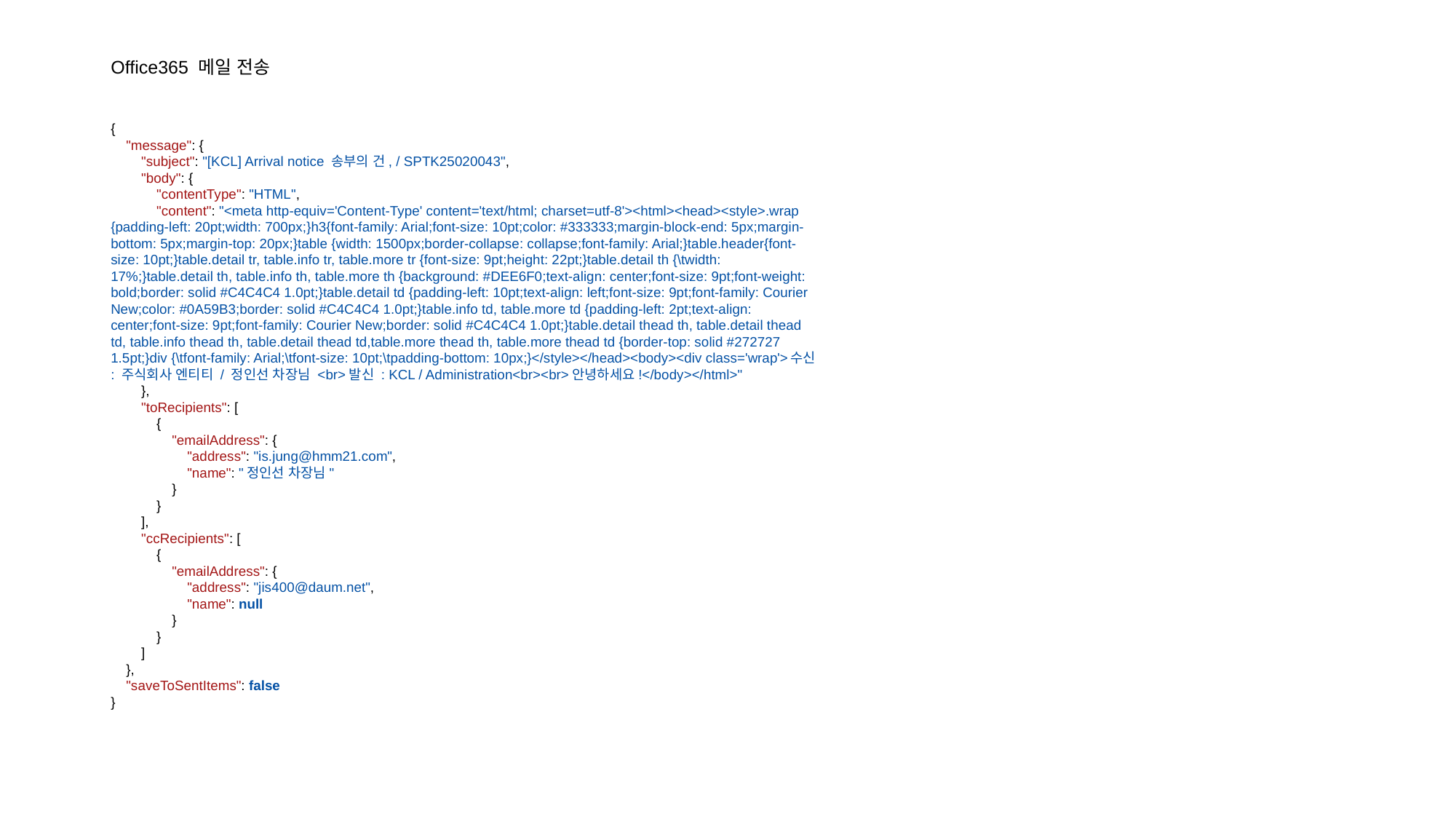

# Office365 메일 전송
{
    "message": {
        "subject": "[KCL] Arrival notice 송부의 건, / SPTK25020043",
        "body": {
            "contentType": "HTML",
            "content": "<meta http-equiv='Content-Type' content='text/html; charset=utf-8'><html><head><style>.wrap {padding-left: 20pt;width: 700px;}h3{font-family: Arial;font-size: 10pt;color: #333333;margin-block-end: 5px;margin-bottom: 5px;margin-top: 20px;}table {width: 1500px;border-collapse: collapse;font-family: Arial;}table.header{font-size: 10pt;}table.detail tr, table.info tr, table.more tr {font-size: 9pt;height: 22pt;}table.detail th {\twidth: 17%;}table.detail th, table.info th, table.more th {background: #DEE6F0;text-align: center;font-size: 9pt;font-weight: bold;border: solid #C4C4C4 1.0pt;}table.detail td {padding-left: 10pt;text-align: left;font-size: 9pt;font-family: Courier New;color: #0A59B3;border: solid #C4C4C4 1.0pt;}table.info td, table.more td {padding-left: 2pt;text-align: center;font-size: 9pt;font-family: Courier New;border: solid #C4C4C4 1.0pt;}table.detail thead th, table.detail thead td, table.info thead th, table.detail thead td,table.more thead th, table.more thead td {border-top: solid #272727 1.5pt;}div {\tfont-family: Arial;\tfont-size: 10pt;\tpadding-bottom: 10px;}</style></head><body><div class='wrap'>수신 : 주식회사 엔티티 / 정인선 차장님 <br>발신 : KCL / Administration<br><br>안녕하세요!</body></html>"
        },
        "toRecipients": [
            {
                "emailAddress": {
                    "address": "is.jung@hmm21.com",
                    "name": "정인선 차장님"
                }
            }
        ],
        "ccRecipients": [
            {
                "emailAddress": {
                    "address": "jis400@daum.net",
                    "name": null
                }
            }
        ]
    },
    "saveToSentItems": false
}